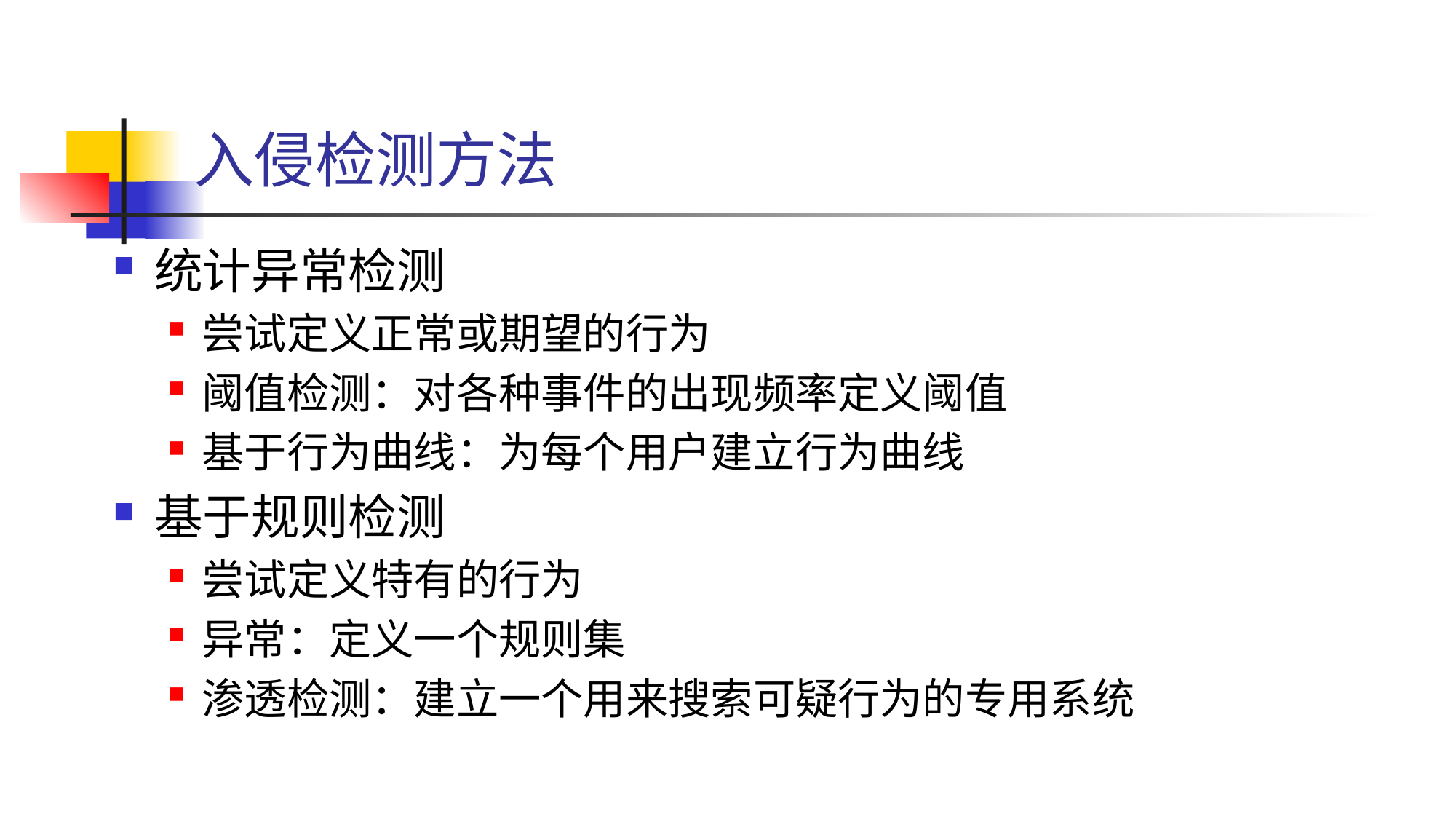

# 入侵检测方法
统计异常检测
尝试定义正常或期望的行为
阈值检测：对各种事件的出现频率定义阈值
基于行为曲线：为每个用户建立行为曲线
基于规则检测
尝试定义特有的行为
异常：定义一个规则集
渗透检测：建立一个用来搜索可疑行为的专用系统